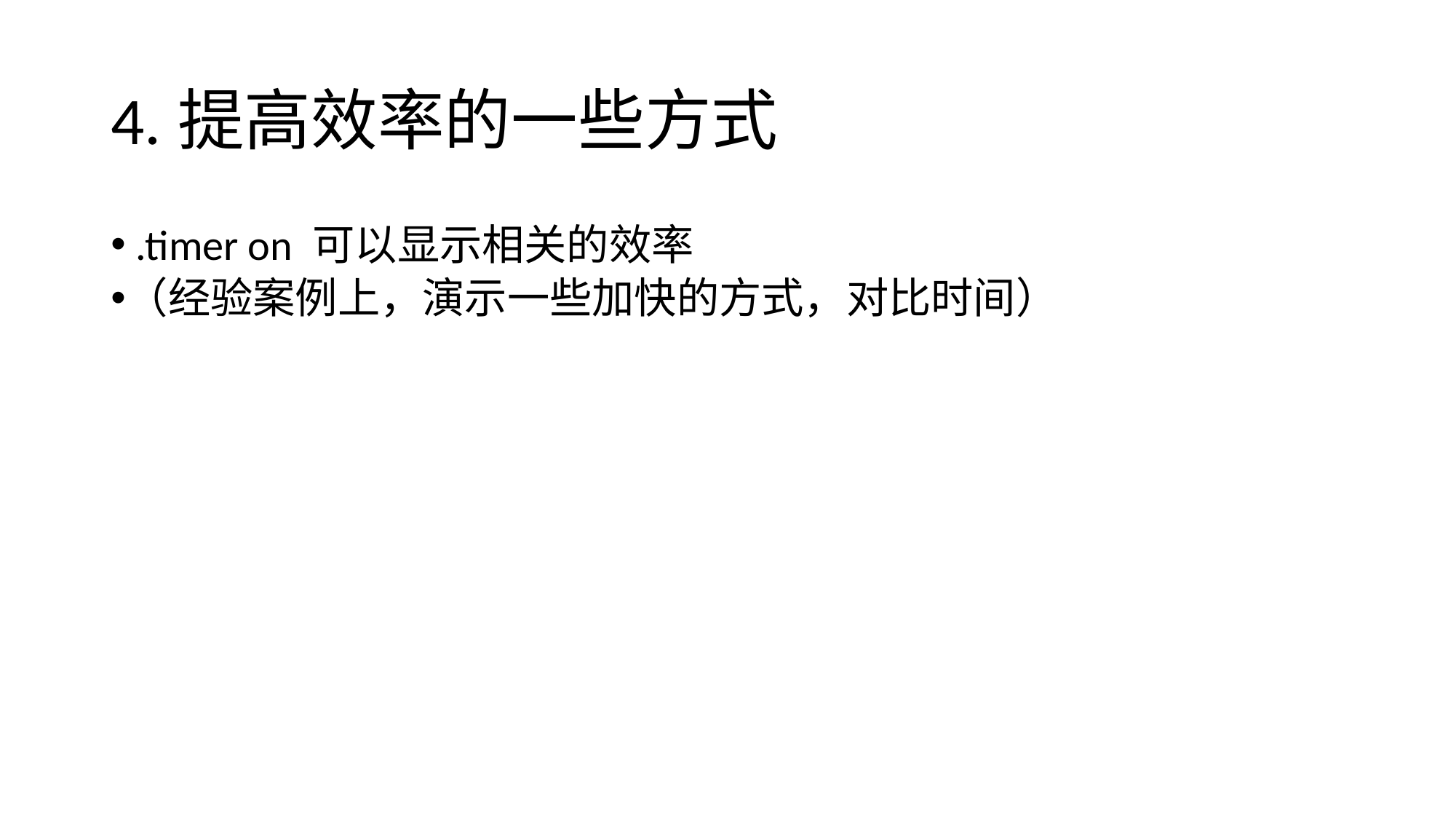

# 4.提高效率的一些方式
 .timer on 可以显示相关的效率
（经验案例上，演示一些加快的方式，对比时间）